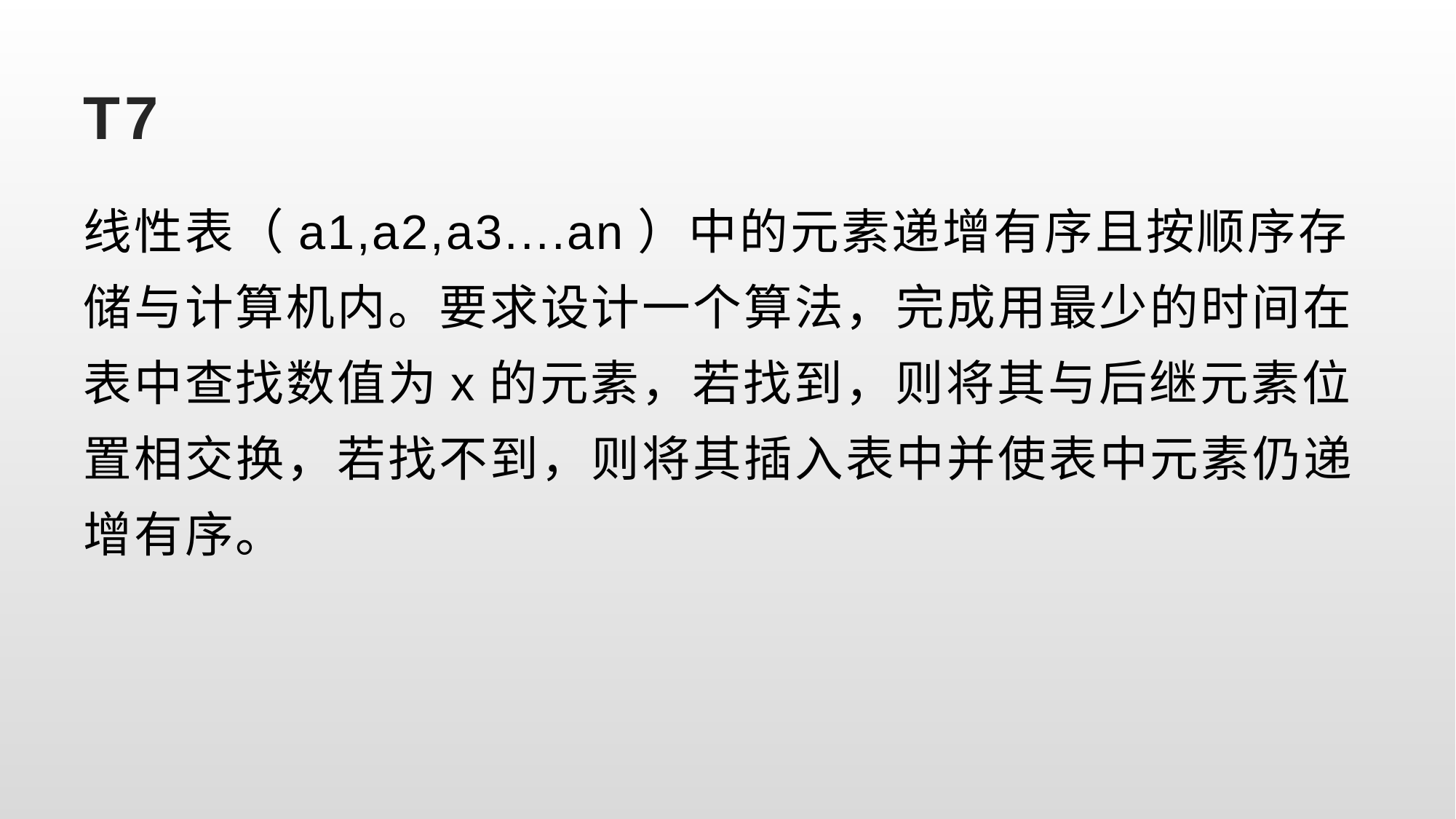

# T7
线性表（a1,a2,a3....an）中的元素递增有序且按顺序存储与计算机内。要求设计一个算法，完成用最少的时间在表中查找数值为x的元素，若找到，则将其与后继元素位置相交换，若找不到，则将其插入表中并使表中元素仍递增有序。